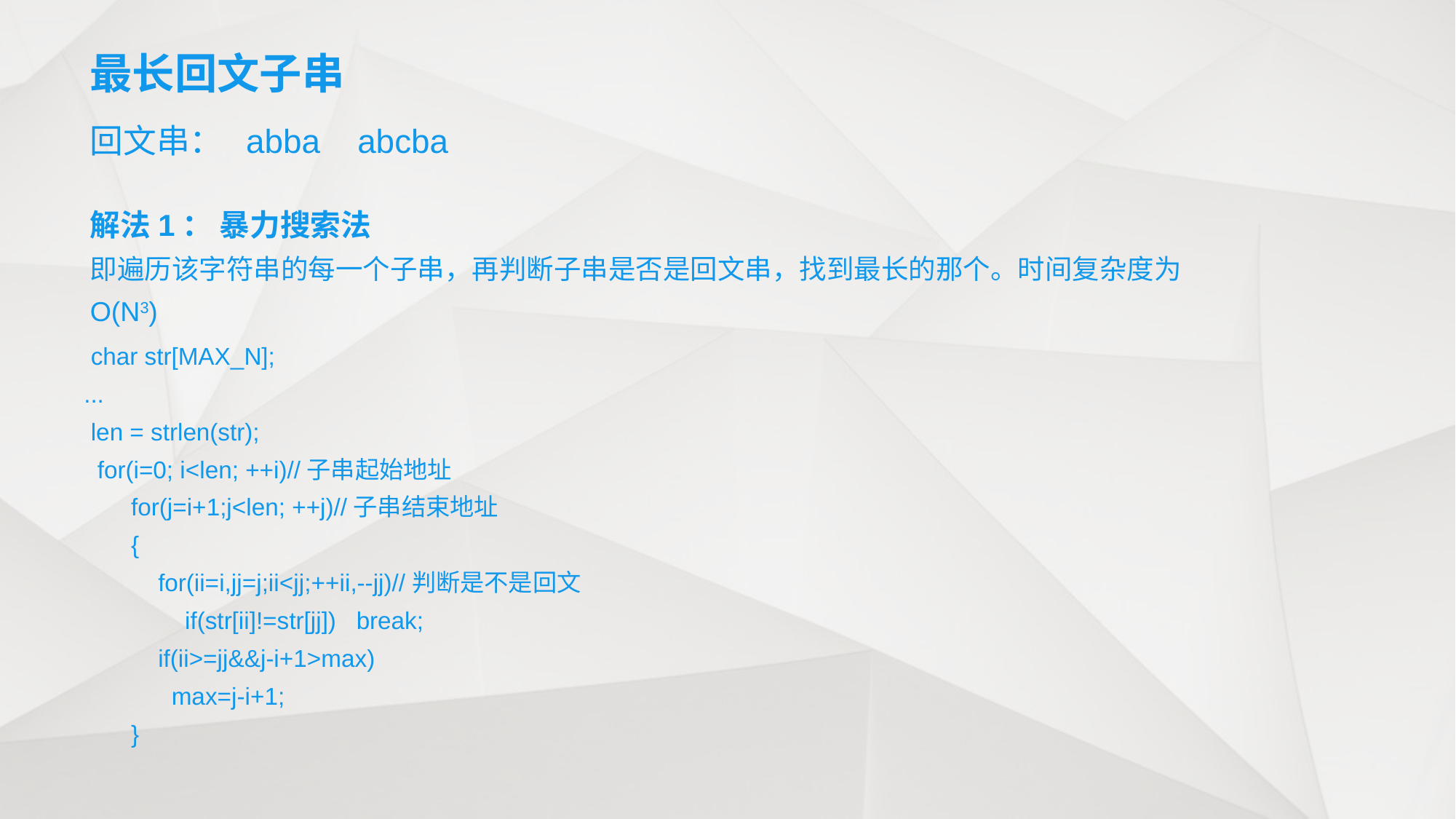

# 最长回文子串
回文串：  abba    abcba

解法1： 暴力搜索法
即遍历该字符串的每一个子串，再判断子串是否是回文串，找到最长的那个。时间复杂度为O(N3)
  char str[MAX_N];
 ...
  len = strlen(str);
   for(i=0; i<len; ++i)//子串起始地址
        for(j=i+1;j<len; ++j)//子串结束地址
        {
            for(ii=i,jj=j;ii<jj;++ii,--jj)//判断是不是回文
                if(str[ii]!=str[jj])   break;
            if(ii>=jj&&j-i+1>max)
              max=j-i+1;
        }